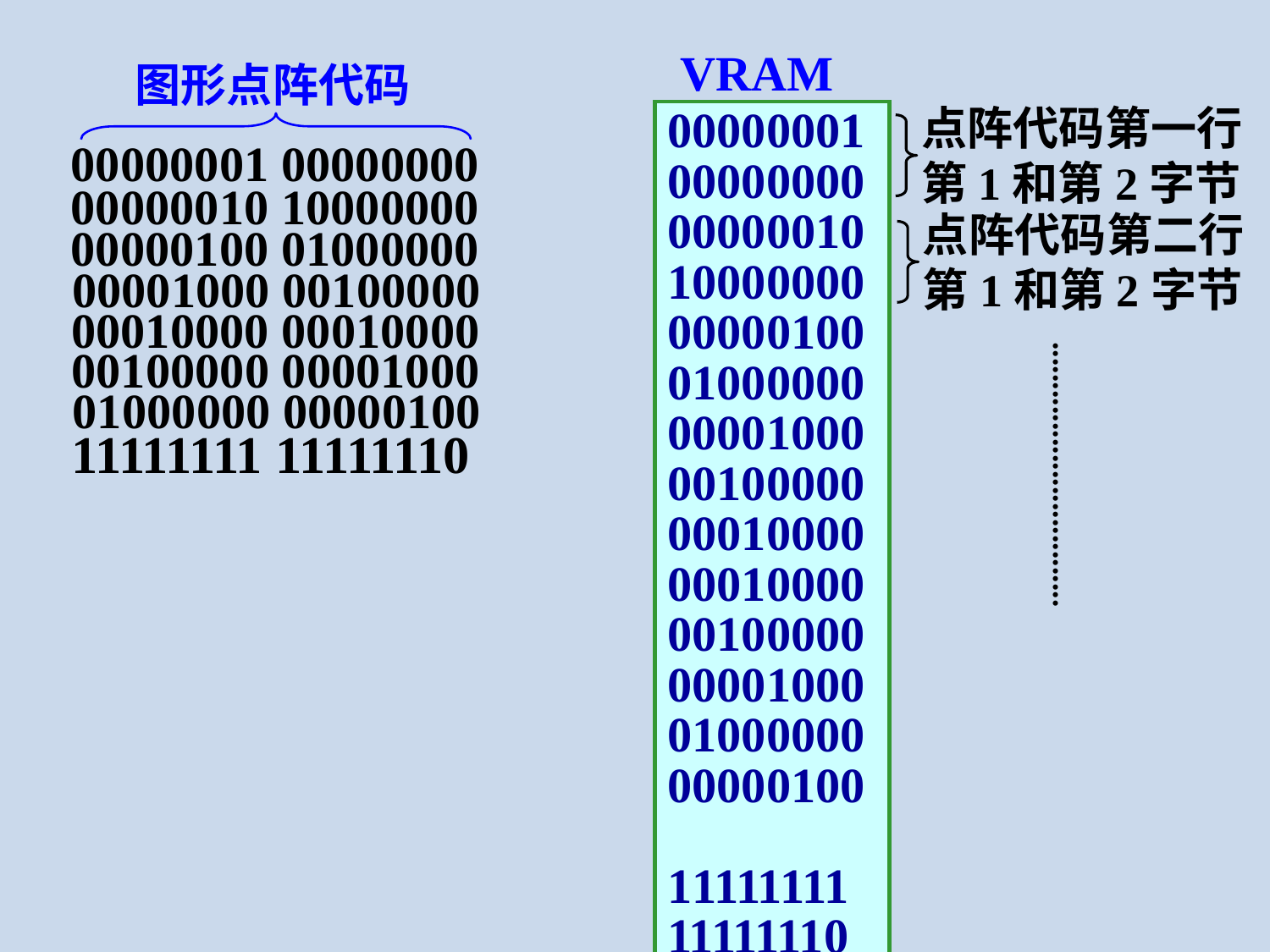

VRAM
00000001
00000000 00000010 10000000 00000100 01000000 00001000 0010000000010000 00010000
00100000 00001000 01000000 00000100    11111111 11111110

图形点阵代码
00000001 00000000
00000010 10000000
00000100 01000000
00001000 00100000
00010000 00010000
00100000 00001000
01000000 00000100
11111111 11111110
点阵代码第一行第1和第2字节

点阵代码第二行第1和第2字节

.................................